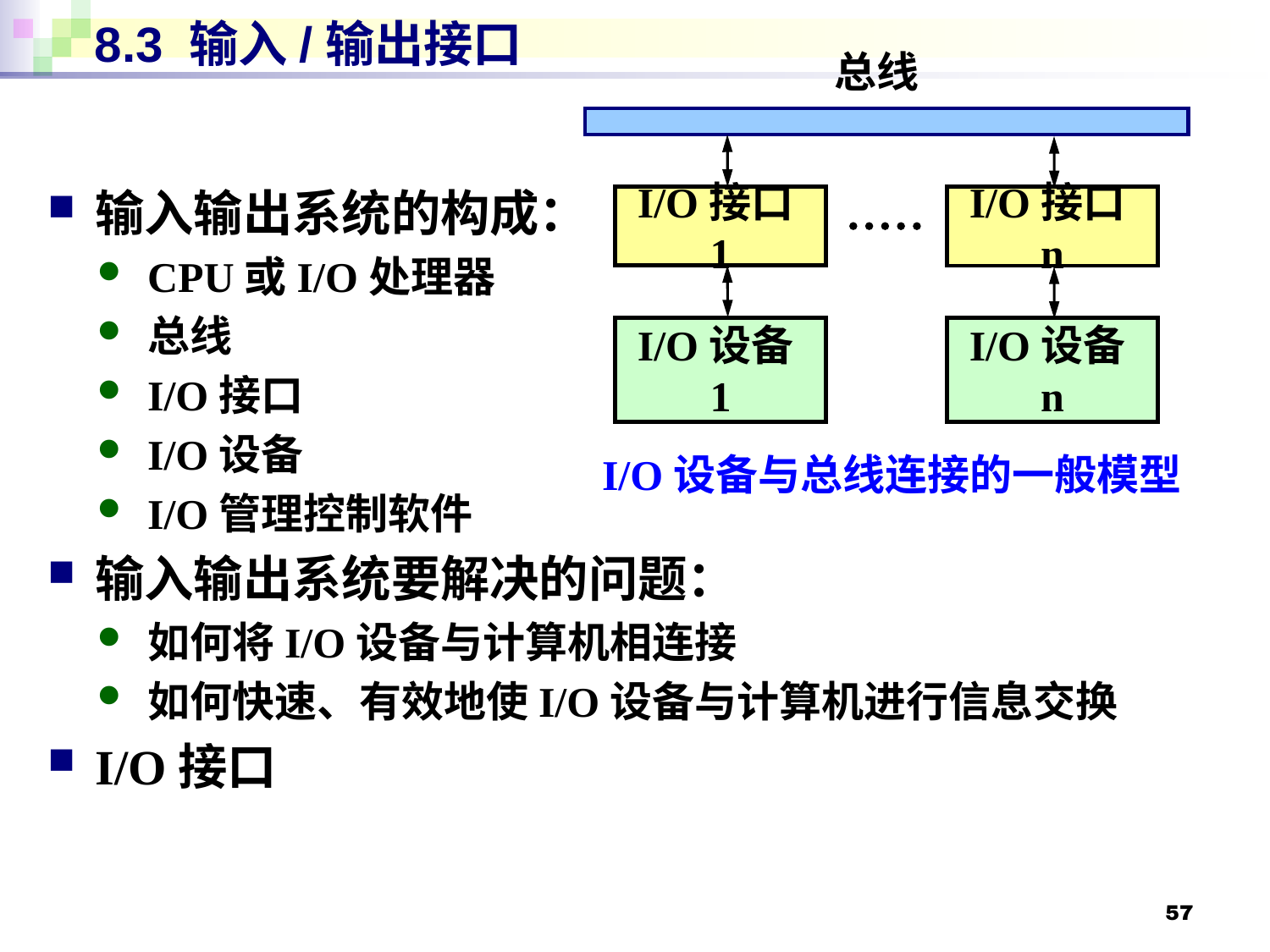

# 8.3 输入/输出接口
总线

I/O接口1
I/O接口n

I/O设备1
I/O设备n
I/O设备与总线连接的一般模型
输入输出系统的构成：
CPU或I/O处理器
总线
I/O接口
I/O设备
I/O管理控制软件
输入输出系统要解决的问题：
如何将I/O设备与计算机相连接
如何快速、有效地使I/O设备与计算机进行信息交换
I/O接口
57